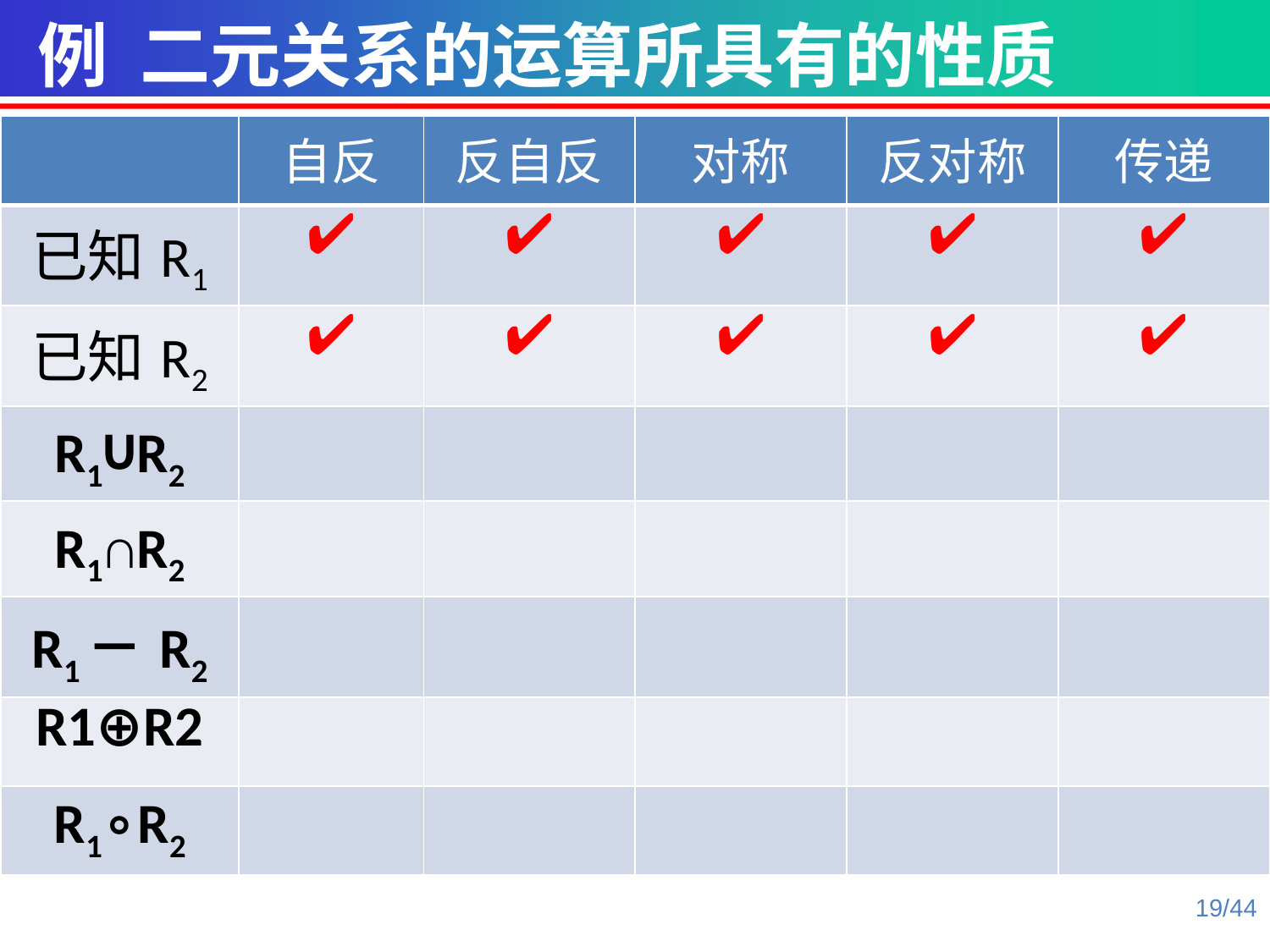

例  二元关系的运算所具有的性质
|  | 自反 | 反自反 | 对称 | 反对称 | 传递 |
| --- | --- | --- | --- | --- | --- |
| 已知R1 | ✔ | ✔ | ✔ | ✔ | ✔ |
| 已知R2 | ✔ | ✔ | ✔ | ✔ | ✔ |
| R1∪R2 |  |  |  |  |  |
| R1∩R2 |  |  |  |  |  |
| R1－R2 |  |  |  |  |  |
| R1⊕R2 |  |  |  |  |  |
| R1∘R2 |  |  |  |  |  |
19/44